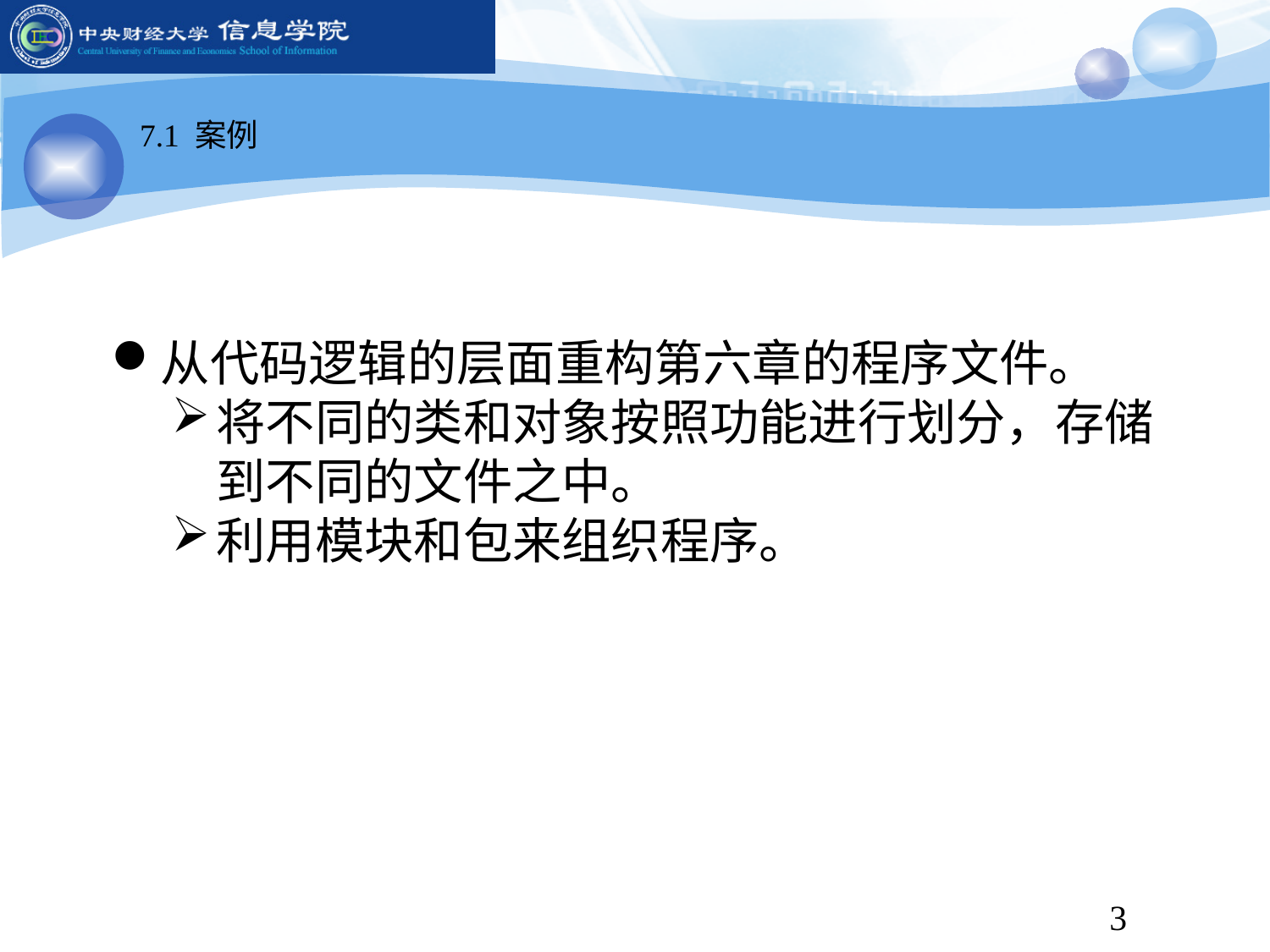

7.1 案例
从代码逻辑的层面重构第六章的程序文件。
将不同的类和对象按照功能进行划分，存储到不同的文件之中。
利用模块和包来组织程序。